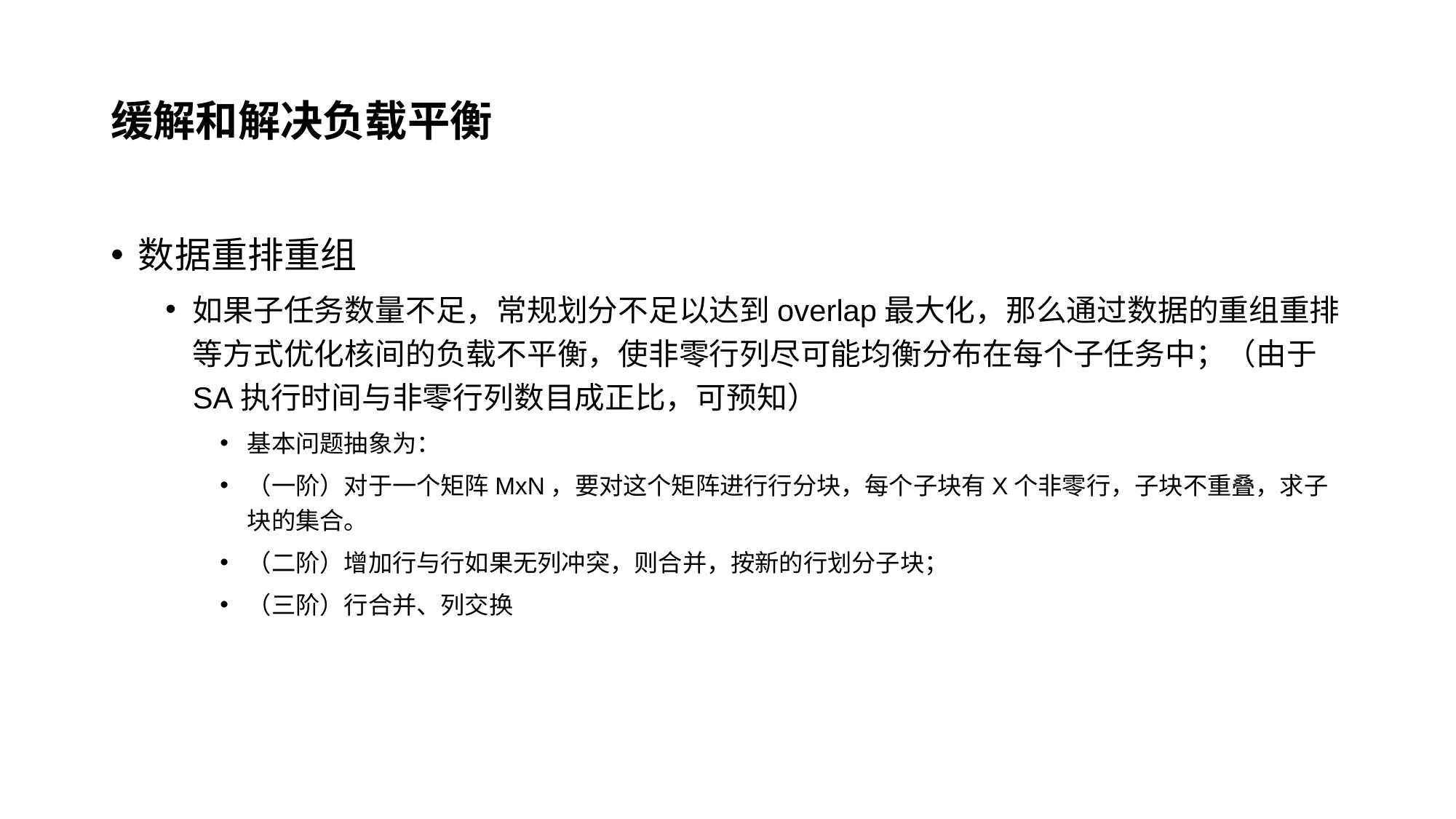

# 缓解和解决负载平衡
数据重排重组
如果子任务数量不足，常规划分不足以达到overlap最大化，那么通过数据的重组重排等方式优化核间的负载不平衡，使非零行列尽可能均衡分布在每个子任务中；（由于SA执行时间与非零行列数目成正比，可预知）
基本问题抽象为：
（一阶）对于一个矩阵MxN，要对这个矩阵进行行分块，每个子块有X个非零行，子块不重叠，求子块的集合。
（二阶）增加行与行如果无列冲突，则合并，按新的行划分子块；
（三阶）行合并、列交换